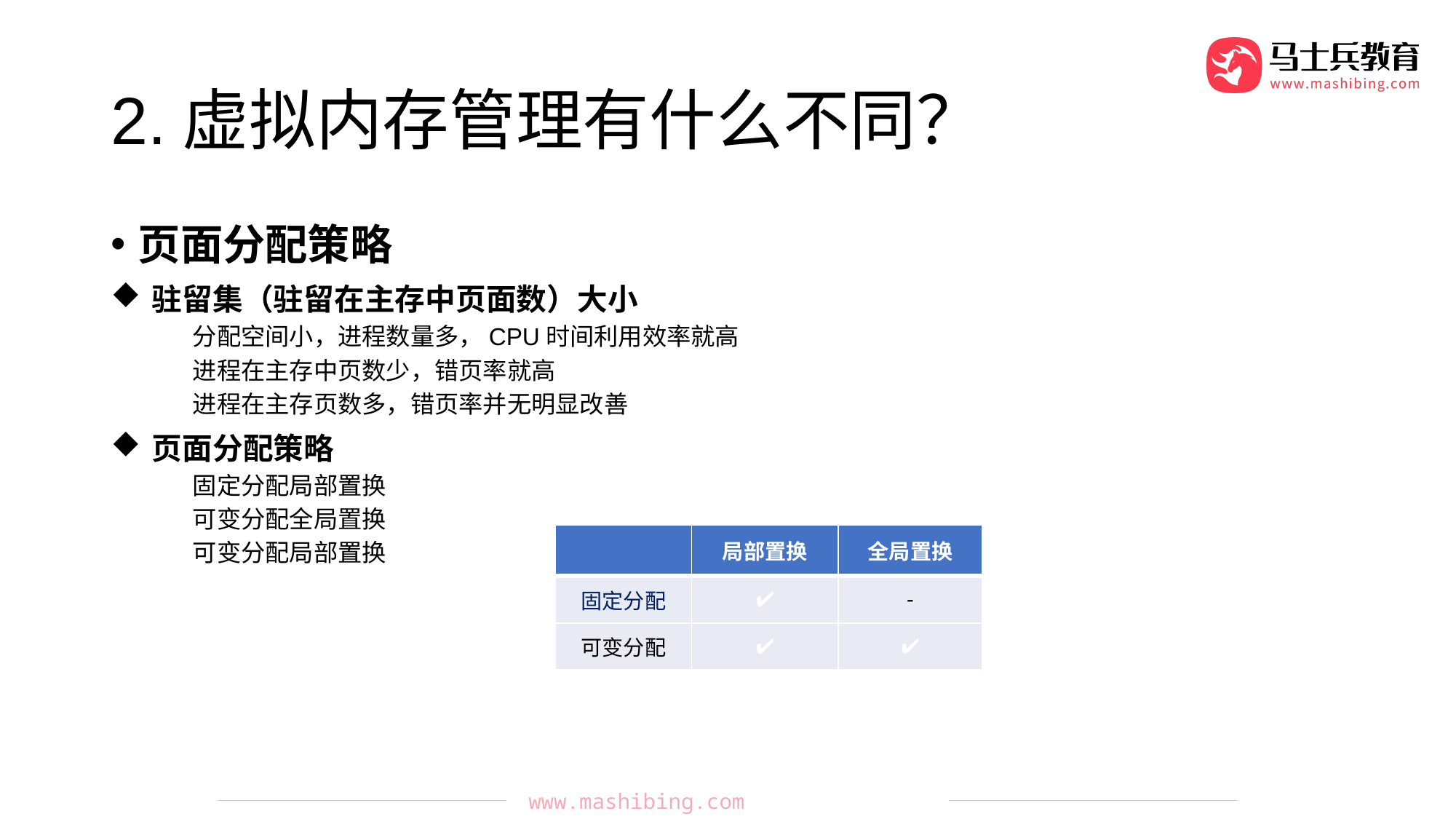

# 2.虚拟内存管理有什么不同？
页面分配策略
驻留集（驻留在主存中页面数）大小
分配空间小，进程数量多，CPU时间利用效率就高
进程在主存中页数少，错页率就高
进程在主存页数多，错页率并无明显改善
页面分配策略
固定分配局部置换
可变分配全局置换
可变分配局部置换

|  | 局部置换 | 全局置换 |
| --- | --- | --- |
| 固定分配 | ✔ | - |
| 可变分配 | ✔ | ✔ |